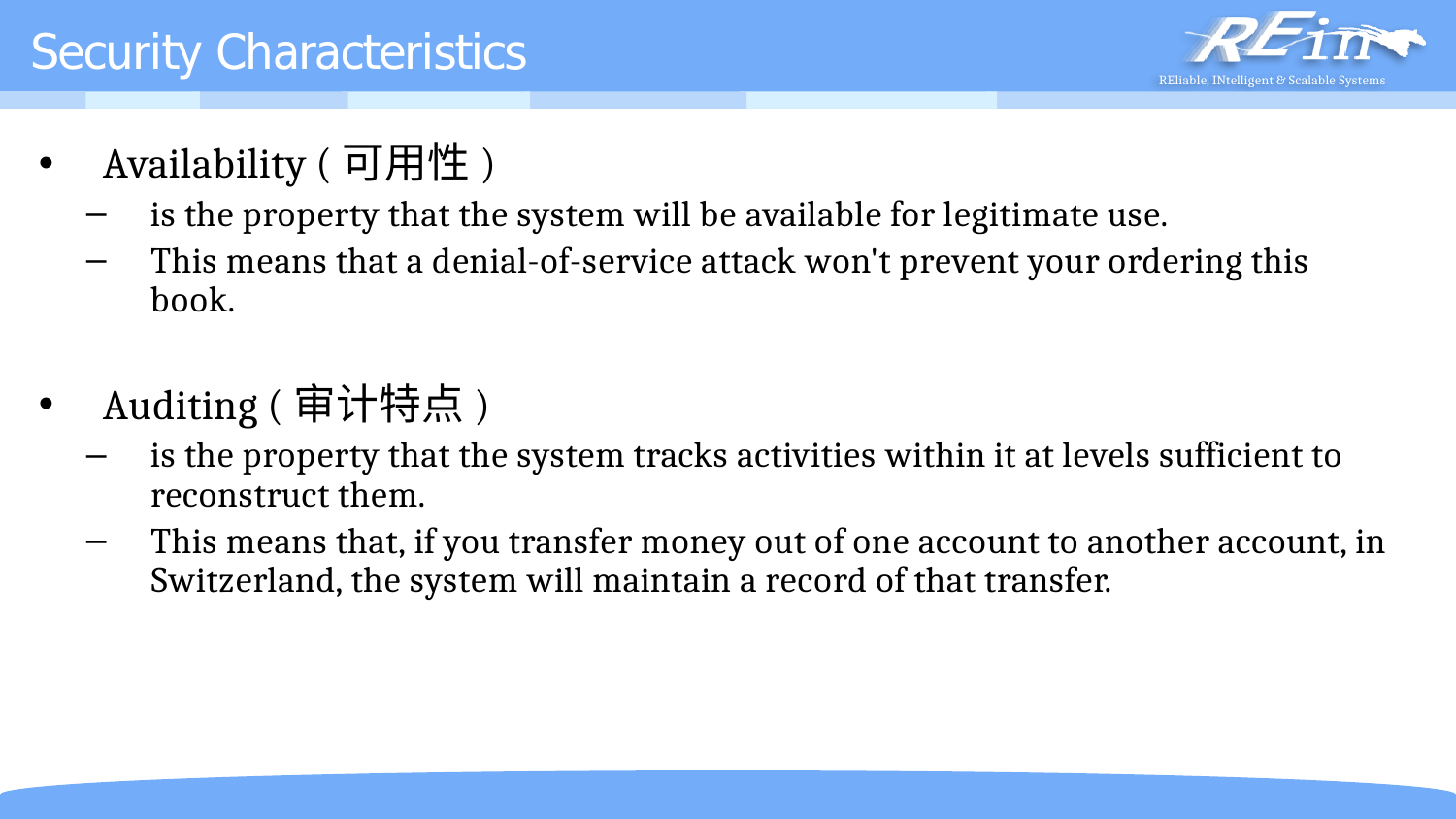

# Security Characteristics
Availability (可用性)
is the property that the system will be available for legitimate use.
This means that a denial-of-service attack won't prevent your ordering this book.

Auditing (审计特点)
is the property that the system tracks activities within it at levels sufficient to reconstruct them.
This means that, if you transfer money out of one account to another account, in Switzerland, the system will maintain a record of that transfer.
42